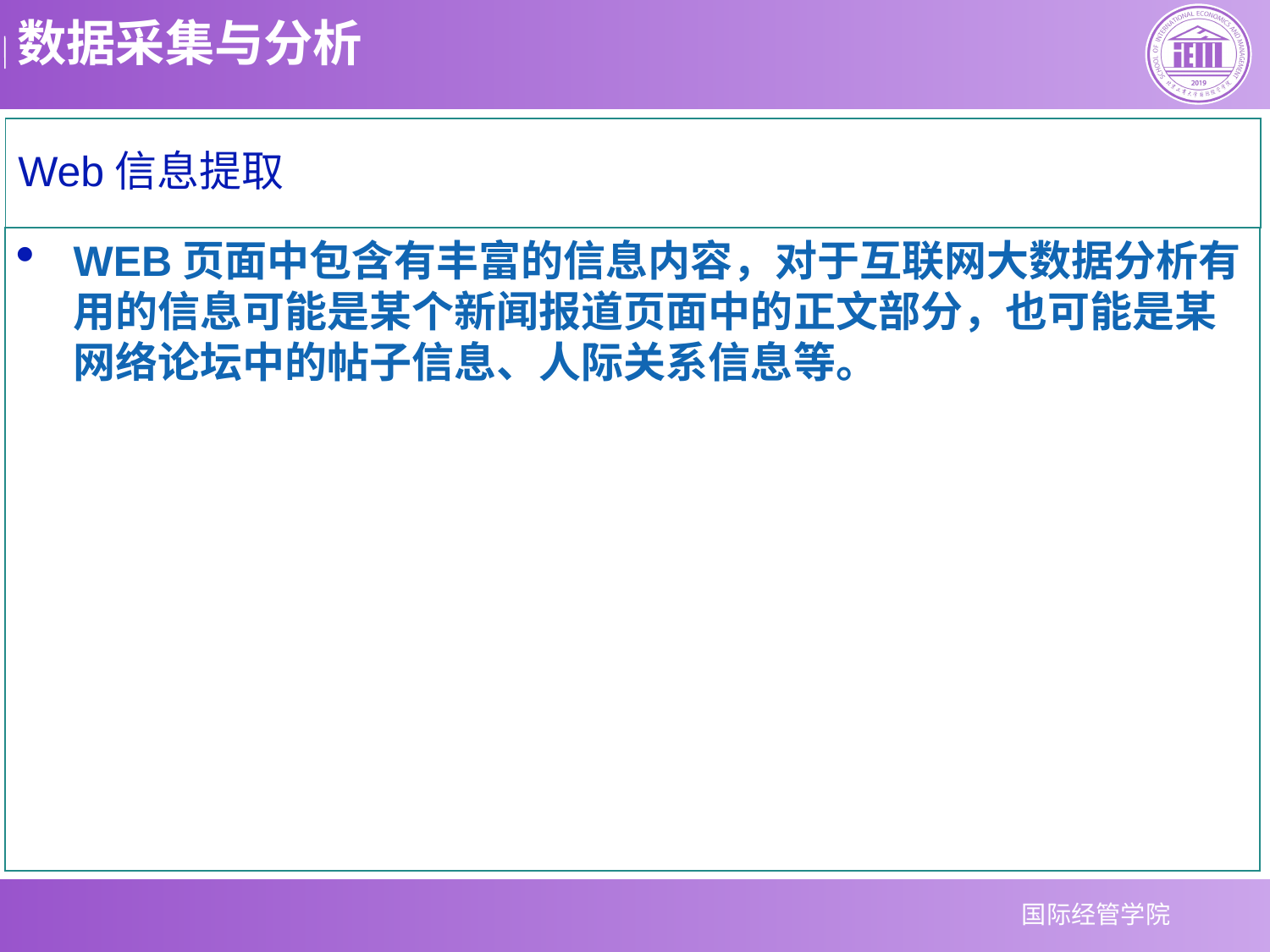

# Web信息提取
WEB页面中包含有丰富的信息内容，对于互联网大数据分析有用的信息可能是某个新闻报道页面中的正文部分，也可能是某网络论坛中的帖子信息、人际关系信息等。